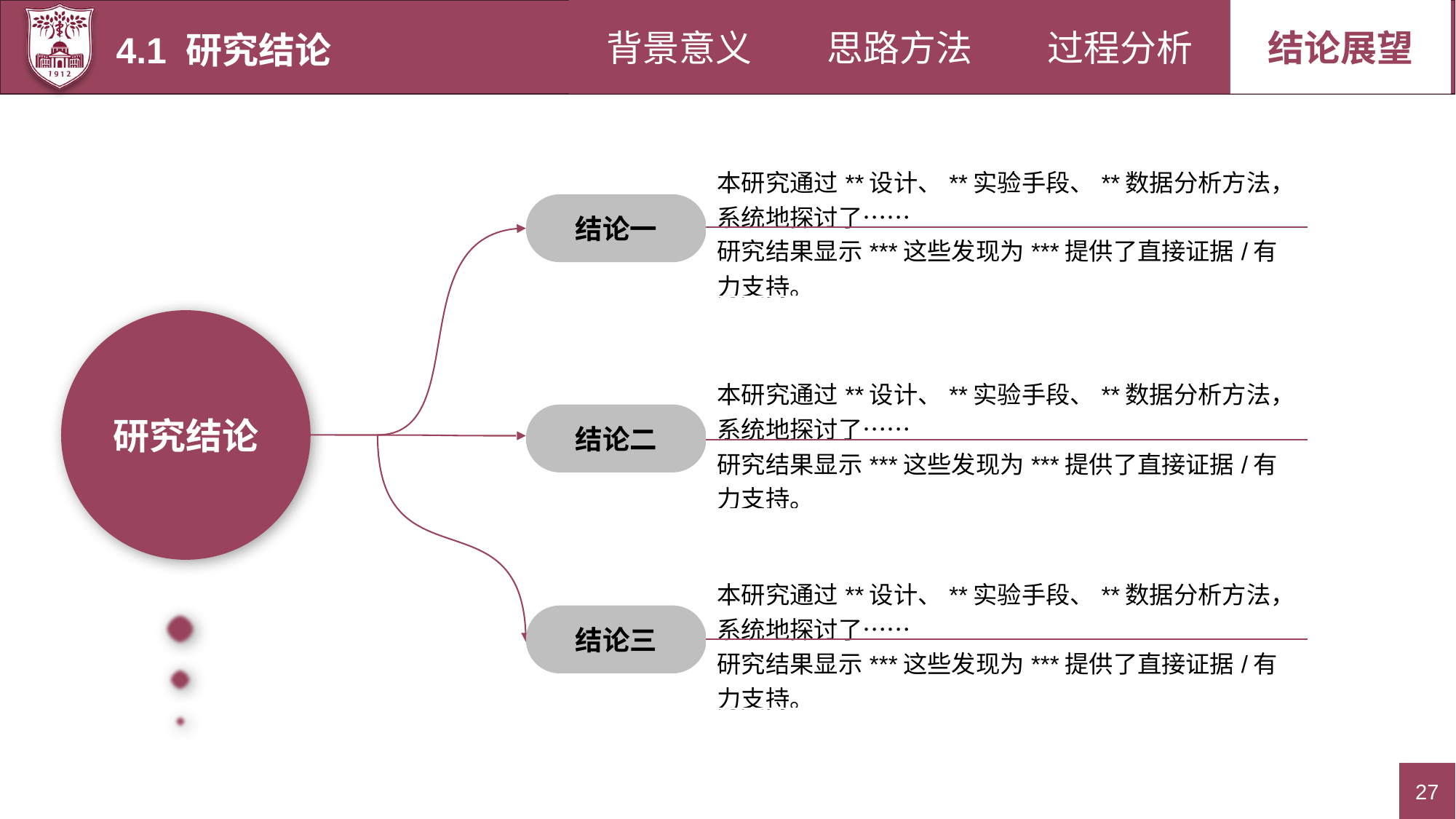

背景意义
过程分析
结论展望
思路方法
4.1 研究结论
| 本研究通过\*\*设计、\*\*实验手段、\*\*数据分析方法，系统地探讨了…… |
| --- |
| 研究结果显示\*\*\*这些发现为\*\*\*提供了直接证据/有力支持。 |
结论一
研究结论
| 本研究通过\*\*设计、\*\*实验手段、\*\*数据分析方法，系统地探讨了…… |
| --- |
| 研究结果显示\*\*\*这些发现为\*\*\*提供了直接证据/有力支持。 |
结论二
| 本研究通过\*\*设计、\*\*实验手段、\*\*数据分析方法，系统地探讨了…… |
| --- |
| 研究结果显示\*\*\*这些发现为\*\*\*提供了直接证据/有力支持。 |
结论三